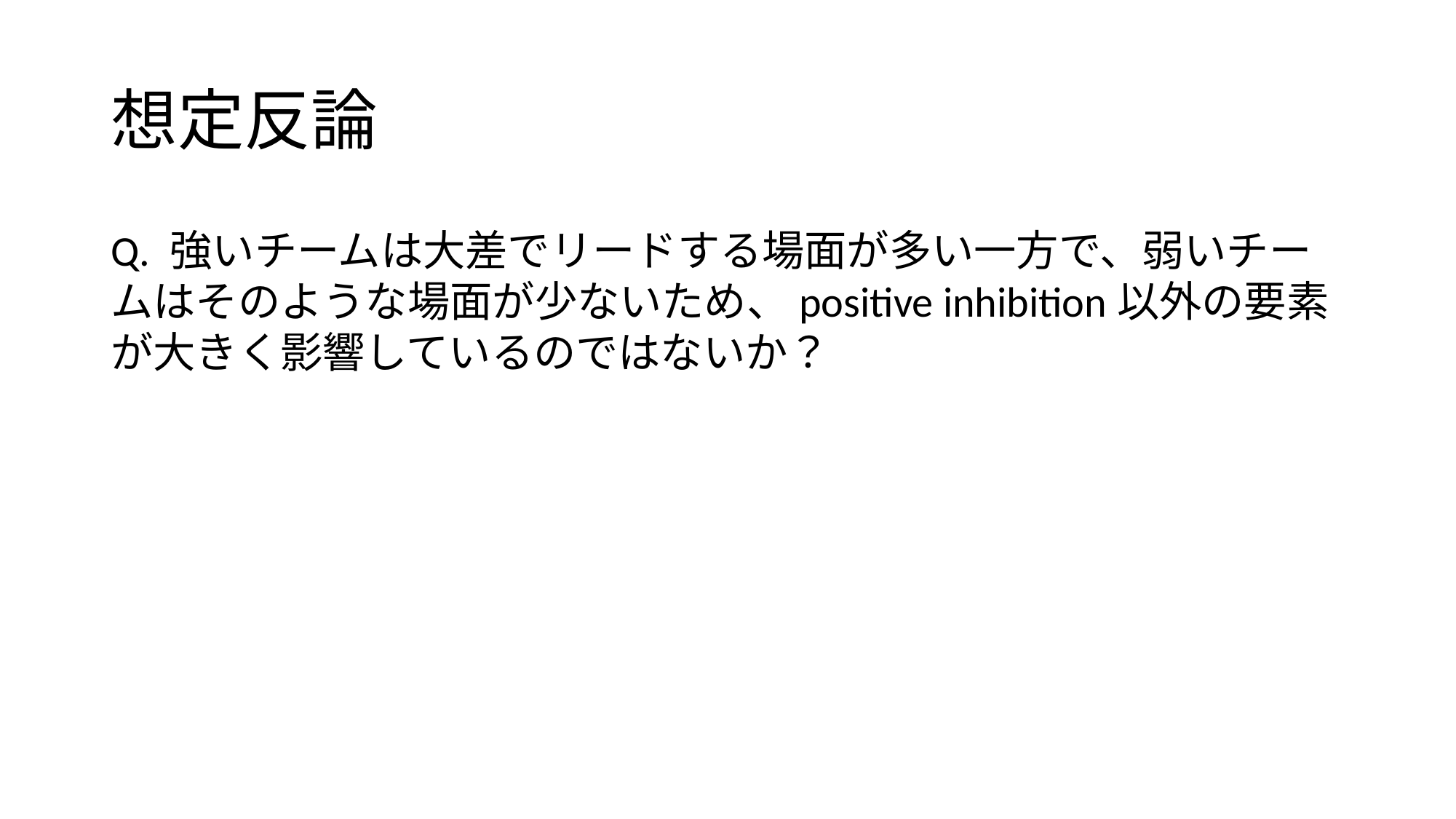

# 想定反論
Q. 強いチームは大差でリードする場面が多い一方で、弱いチームはそのような場面が少ないため、positive inhibition以外の要素が大きく影響しているのではないか？